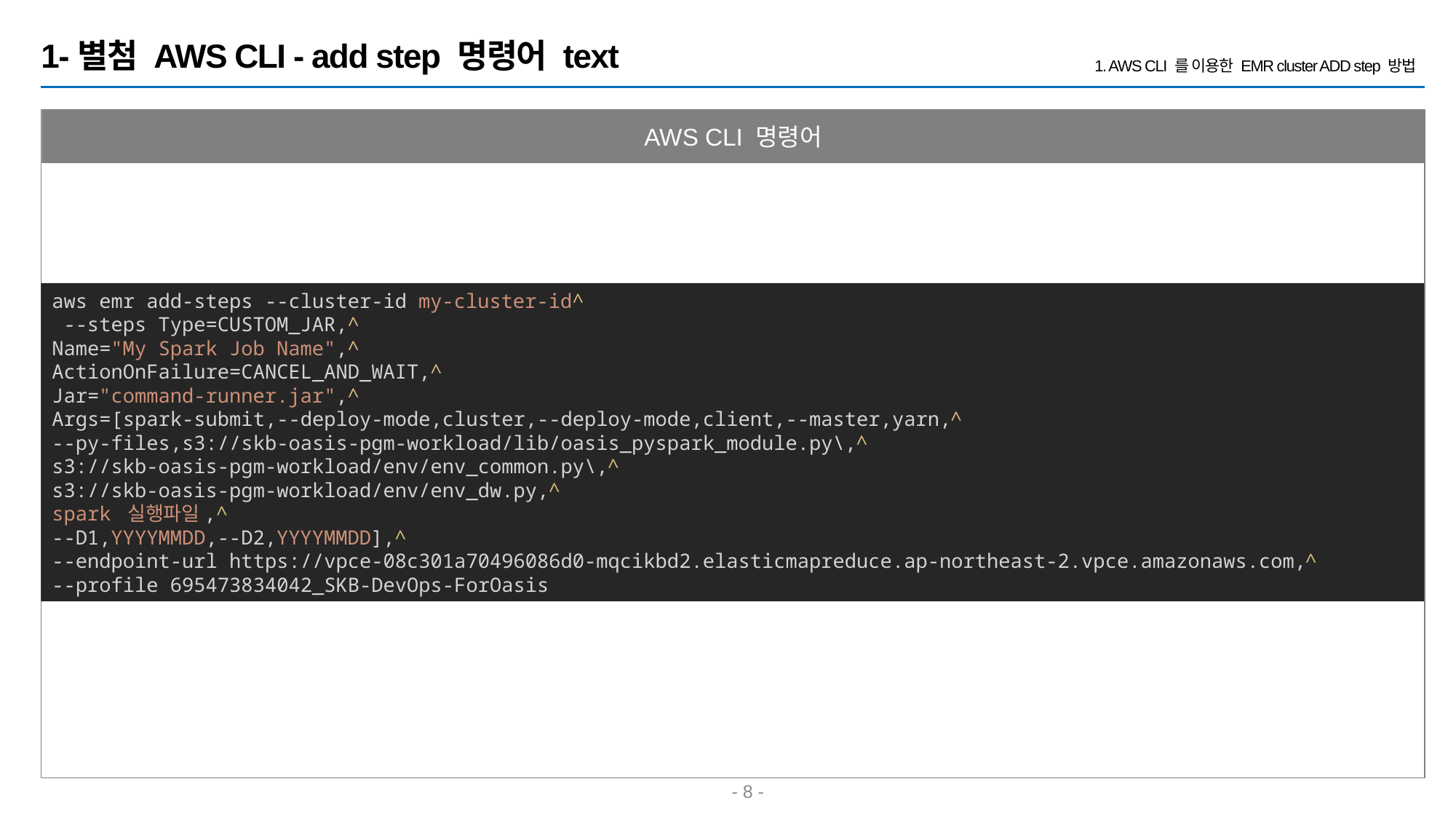

1-별첨 AWS CLI - add step 명령어 text
1. AWS CLI 를 이용한 EMR cluster ADD step 방법

AWS CLI 명령어
aws emr add-steps --cluster-id my-cluster-id^
 --steps Type=CUSTOM_JAR,^
Name="My Spark Job Name",^
ActionOnFailure=CANCEL_AND_WAIT,^
Jar="command-runner.jar",^
Args=[spark-submit,--deploy-mode,cluster,--deploy-mode,client,--master,yarn,^
--py-files,s3://skb-oasis-pgm-workload/lib/oasis_pyspark_module.py\,^
s3://skb-oasis-pgm-workload/env/env_common.py\,^
s3://skb-oasis-pgm-workload/env/env_dw.py,^
spark 실행파일,^
--D1,YYYYMMDD,--D2,YYYYMMDD],^
--endpoint-url https://vpce-08c301a70496086d0-mqcikbd2.elasticmapreduce.ap-northeast-2.vpce.amazonaws.com,^
--profile 695473834042_SKB-DevOps-ForOasis
- 8 -